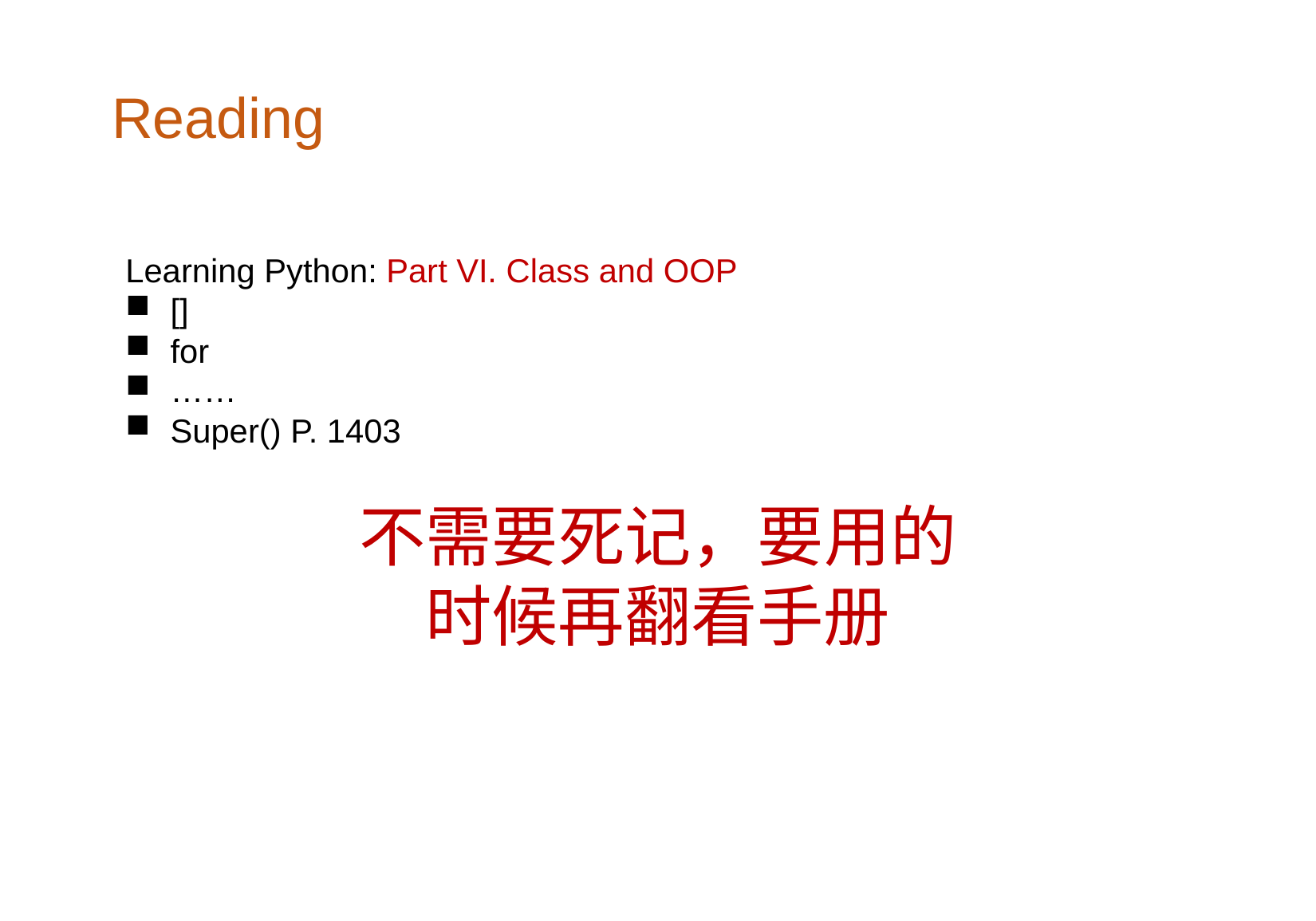

Reading
Learning Python: Part VI. Class and OOP
[]
for
……
Super() P. 1403
不需要死记，要用的时候再翻看手册